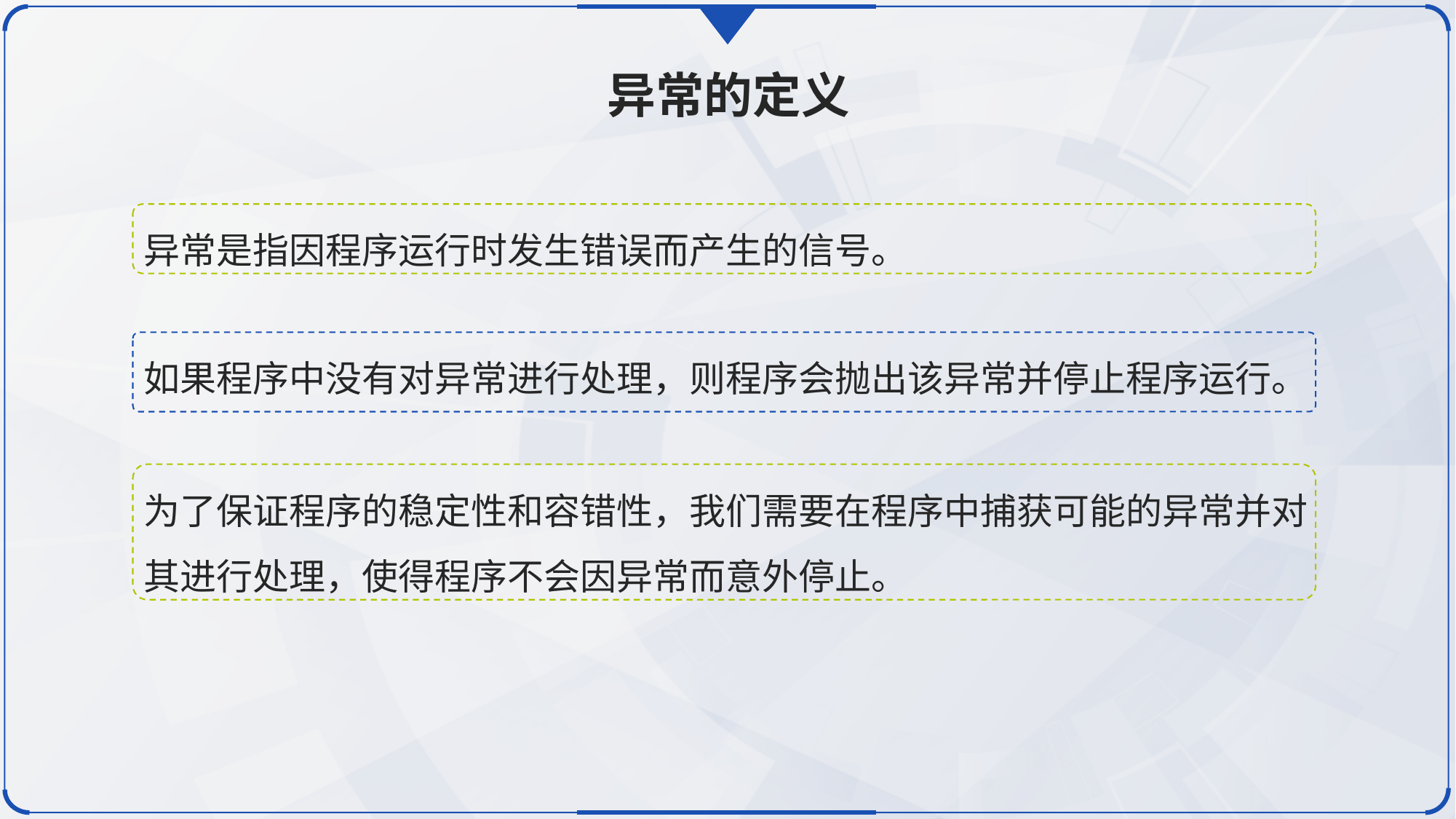

异常的定义
异常是指因程序运行时发生错误而产生的信号。

如果程序中没有对异常进行处理，则程序会抛出该异常并停止程序运行。

为了保证程序的稳定性和容错性，我们需要在程序中捕获可能的异常并对其进行处理，使得程序不会因异常而意外停止。